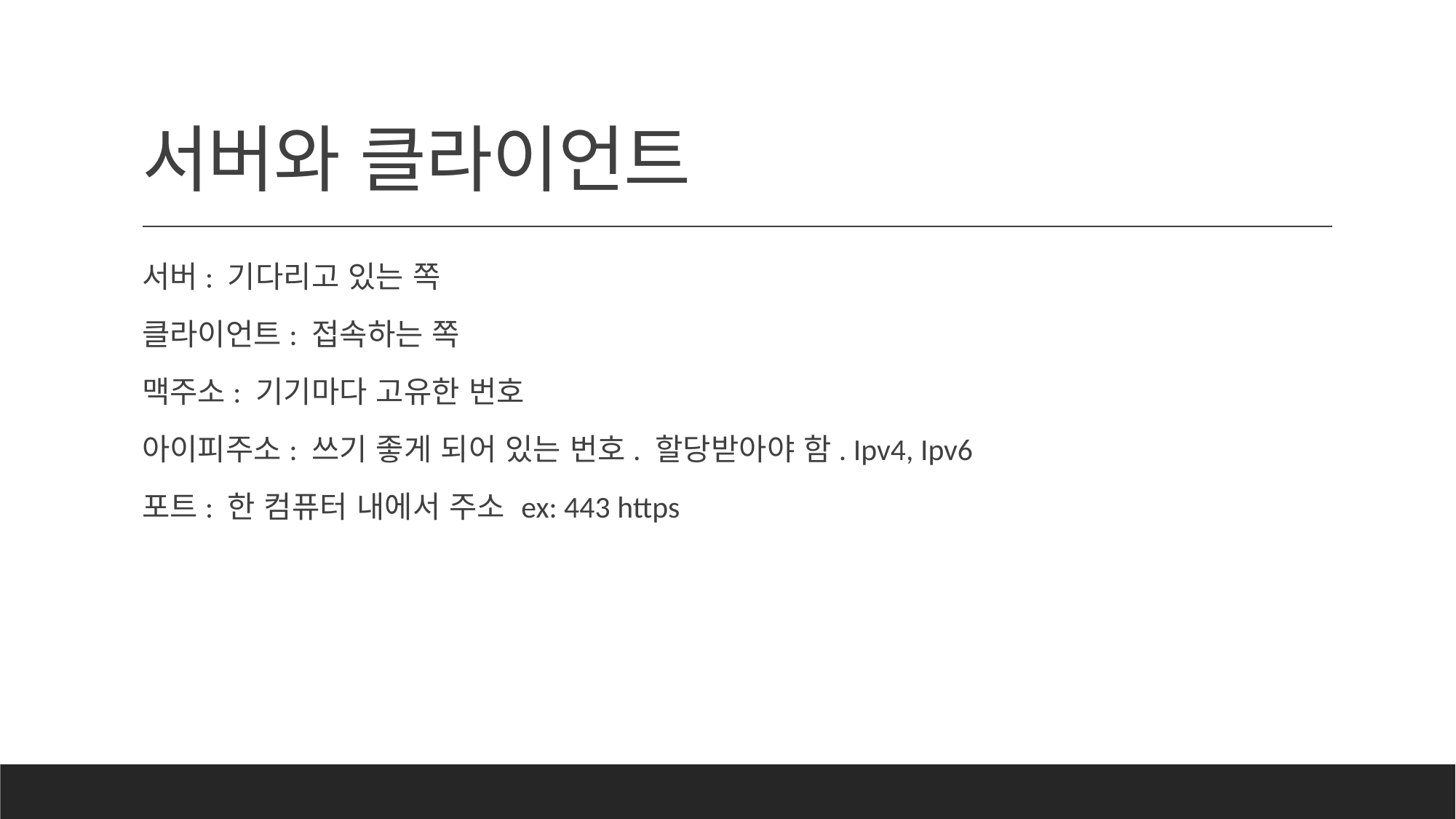

# 서버와 클라이언트
서버: 기다리고 있는 쪽
클라이언트: 접속하는 쪽
맥주소: 기기마다 고유한 번호
아이피주소: 쓰기 좋게 되어 있는 번호. 할당받아야 함. Ipv4, Ipv6
포트: 한 컴퓨터 내에서 주소 ex: 443 https